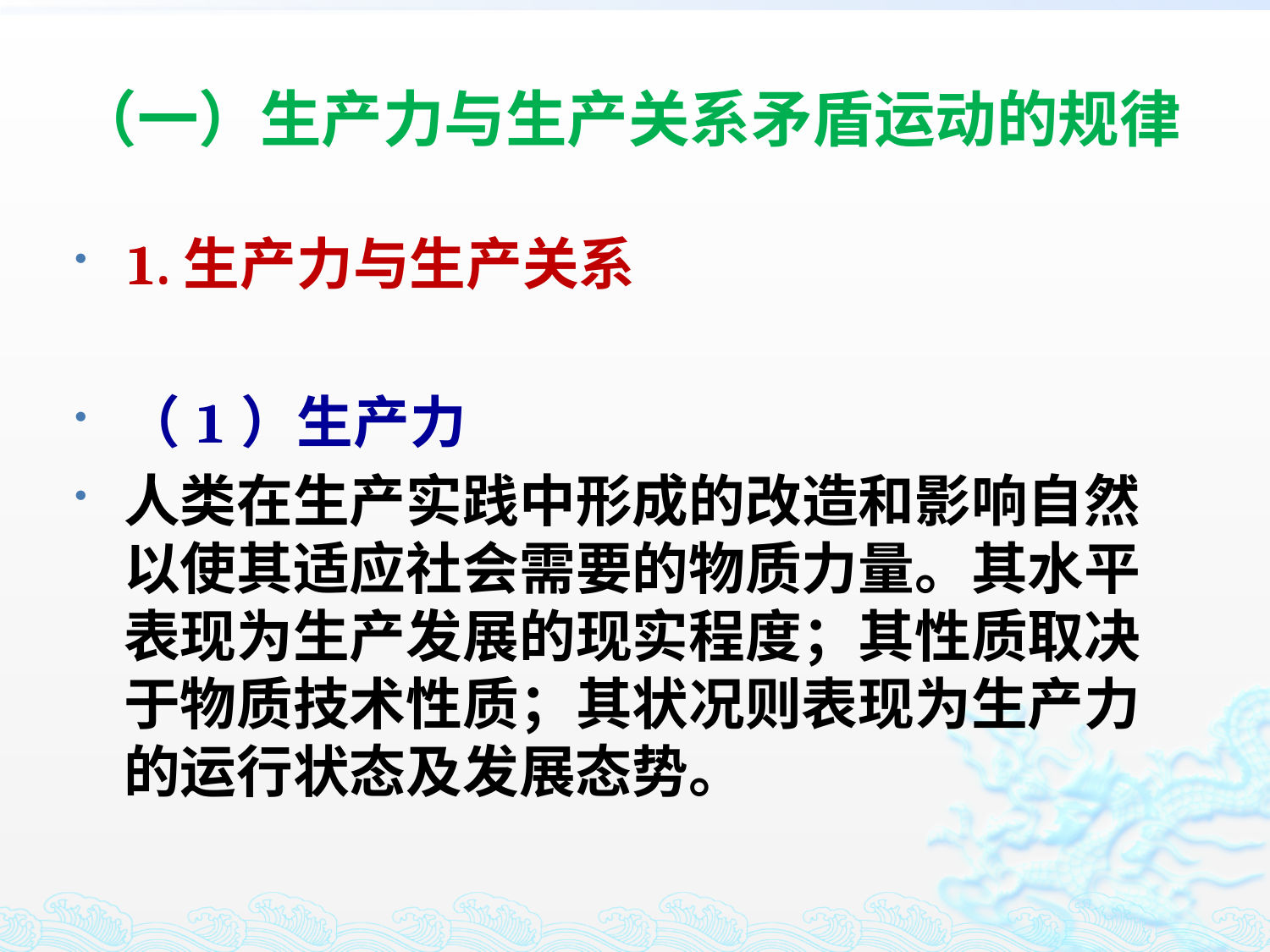

# （一）生产力与生产关系矛盾运动的规律
1.生产力与生产关系

（1）生产力
人类在生产实践中形成的改造和影响自然以使其适应社会需要的物质力量。其水平表现为生产发展的现实程度；其性质取决于物质技术性质；其状况则表现为生产力的运行状态及发展态势。